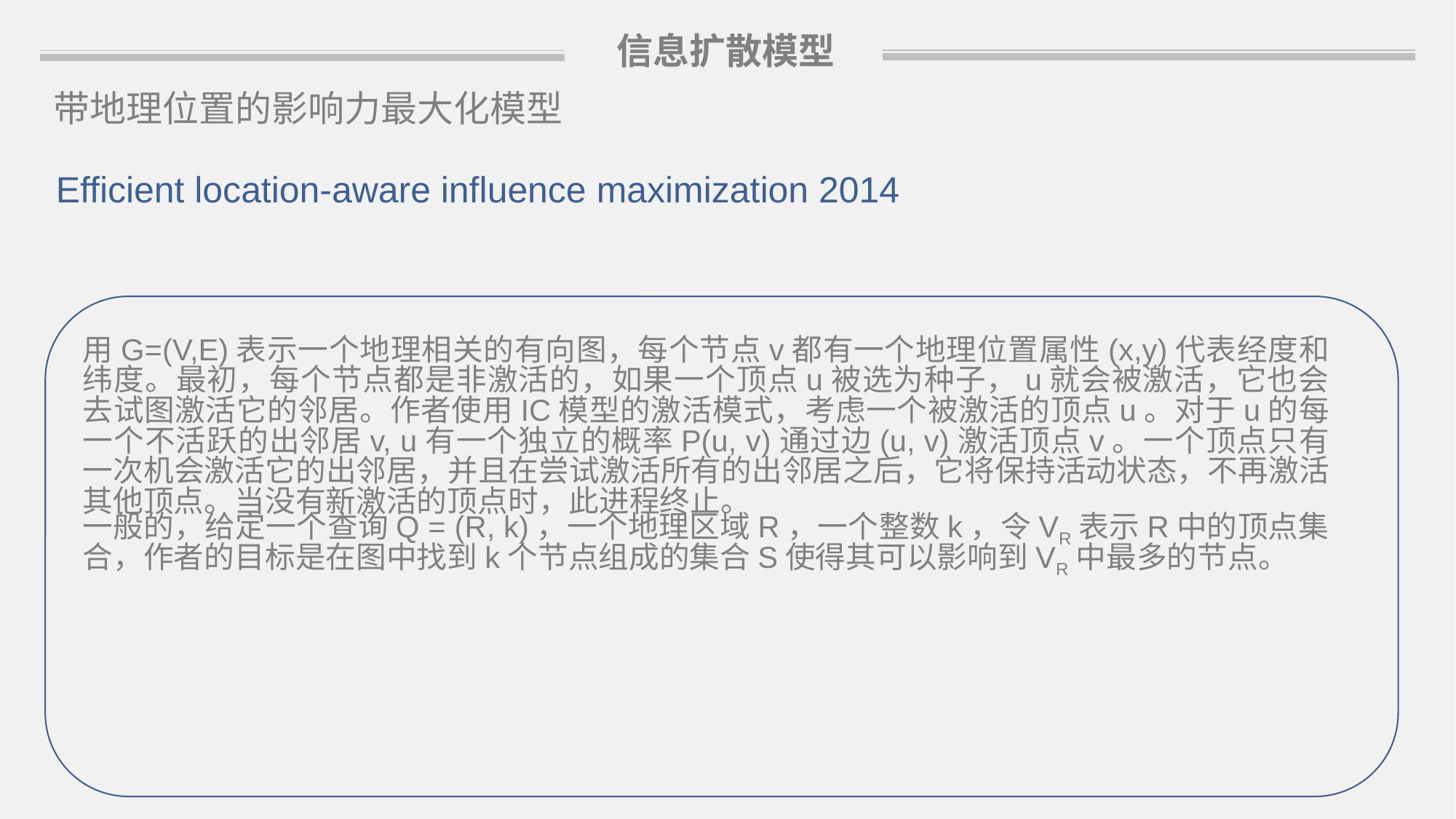

信息扩散模型
带地理位置的影响力最大化模型
Efficient location-aware influence maximization 2014

用G=(V,E)表示一个地理相关的有向图，每个节点v都有一个地理位置属性(x,y)代表经度和纬度。最初，每个节点都是非激活的，如果一个顶点u被选为种子，u就会被激活，它也会去试图激活它的邻居。作者使用IC模型的激活模式，考虑一个被激活的顶点u。对于u的每一个不活跃的出邻居v, u有一个独立的概率P(u, v)通过边(u, v)激活顶点v。一个顶点只有一次机会激活它的出邻居，并且在尝试激活所有的出邻居之后，它将保持活动状态，不再激活其他顶点。当没有新激活的顶点时，此进程终止。
一般的，给定一个查询Q = (R, k)，一个地理区域R，一个整数k，令VR表示R中的顶点集合，作者的目标是在图中找到k个节点组成的集合S使得其可以影响到VR中最多的节点。